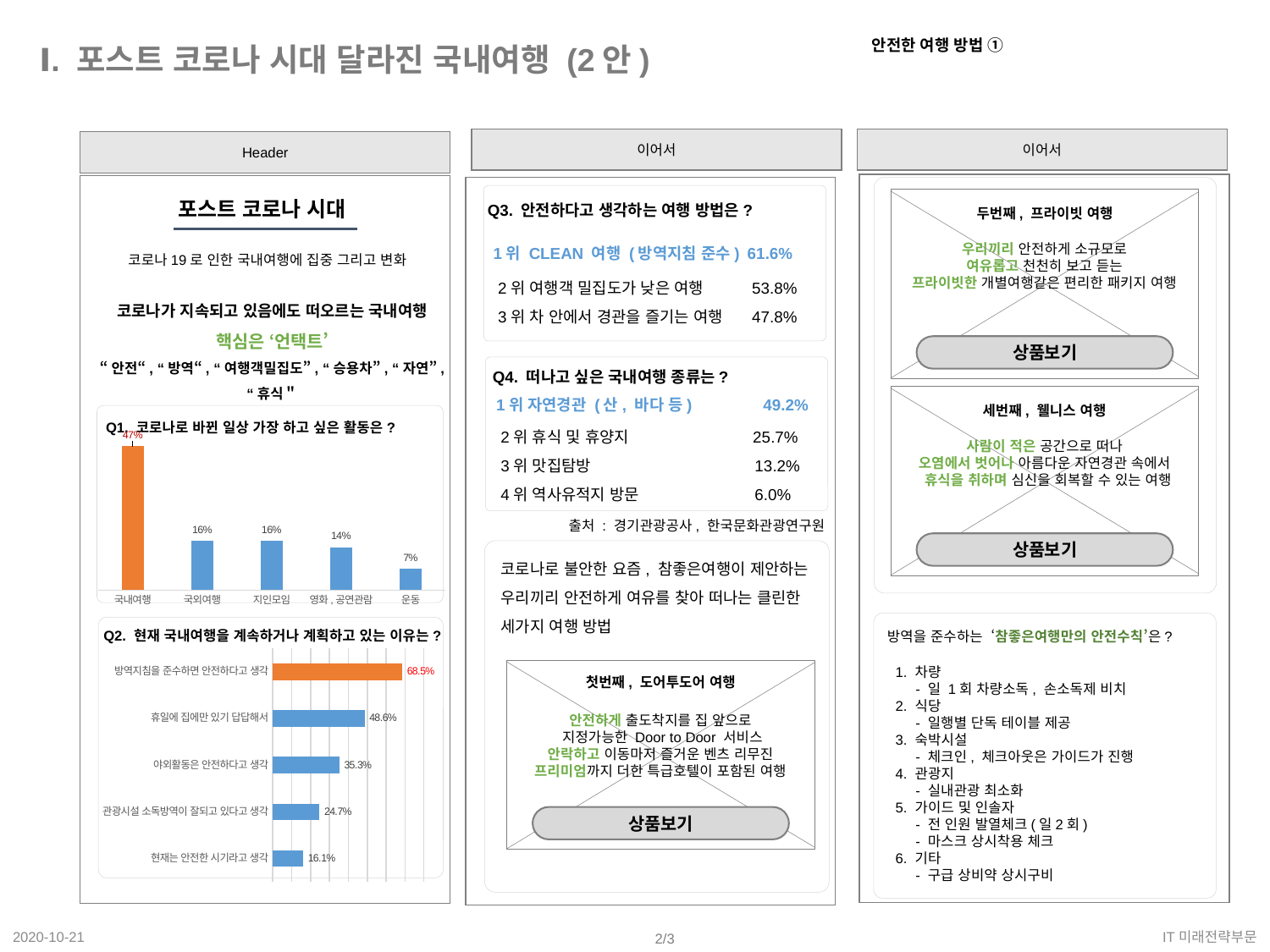

안전한 여행 방법 ①
Ⅰ. 포스트 코로나 시대 달라진 국내여행 (2안)
이어서
이어서
Header
집중 키워드
 “안전”, “방역“, “사람이 적은 지역“, “승용차”, “자연”, “휴식”

집중 키워드
 “안전”, “방역“, “사람이

두번째, 프라이빗 여행
상품보기
우리끼리 안전하게 소규모로
여유롭고 천천히 보고 듣는
프라이빗한 개별여행같은 편리한 패키지 여행
포스트 코로나 시대
Q3. 안전하다고 생각하는 여행 방법은?
1위 CLEAN 여행 (방역지침 준수)	61.6%
코로나19로 인한 국내여행에 집중 그리고 변화
2위 여행객 밀집도가 낮은 여행	53.8%
3위 차 안에서 경관을 즐기는 여행	47.8%
코로나가 지속되고 있음에도 떠오르는 국내여행
핵심은 ‘언택트’
“안전“, “방역“, “여행객밀집도”, “승용차”, “자연”, “휴식＂

Q4. 떠나고 싶은 국내여행 종류는?

세번째, 웰니스 여행
상품보기
사람이 적은 공간으로 떠나
오염에서 벗어나 아름다운 자연경관 속에서
 휴식을 취하며 심신을 회복할 수 있는 여행
1위 자연경관 (산, 바다 등)                49.2%

2위 휴식 및 휴양지                           25.7%
3위 맛집탐방                                    13.2%
4위 역사유적지 방문	6.0%
Q1. 코로나로 바뀐 일상 가장 하고 싶은 활동은?

### Chart

| Category | 응답율 |
|---|---|
| 국내여행 | 0.47 |
| 국외여행 | 0.16 |
| 지인모임 | 0.16 |
| 영화,공연관람 | 0.14 |
| 운동 | 0.07 |
출처 : 경기관광공사, 한국문화관광연구원

코로나로 불안한 요즘, 참좋은여행이 제안하는
우리끼리 안전하게 여유를 찾아 떠나는 클린한 세가지 여행 방법

방역을 준수하는  ‘참좋은여행만의 안전수칙’은?

Q2. 현재 국내여행을 계속하거나 계획하고 있는 이유는?

### Chart

| Category | 응답율 |
|---|---|
| 현재는 안전한 시기라고 생각 | 0.161 |
| 관광시설 소독방역이 잘되고 있다고 생각 | 0.247 |
| 야외활동은 안전하다고 생각 | 0.353 |
| 휴일에 집에만 있기 답답해서 | 0.486 |
| 방역지침을 준수하면 안전하다고 생각 | 0.685 |
1. 차량
     - 일 1회 차량소독, 손소독제 비치
2. 식당
     - 일행별 단독 테이블 제공
3. 숙박시설
     - 체크인, 체크아웃은 가이드가 진행
4. 관광지
     - 실내관광 최소화
5. 가이드 및 인솔자
     - 전 인원 발열체크(일2회)
     - 마스크 상시착용 체크
6. 기타
     - 구급 상비약 상시구비

첫번째, 도어투도어 여행
상품보기
안전하게 출도착지를 집 앞으로
 지정가능한 Door to Door 서비스
안락하고 이동마저 즐거운 벤츠 리무진
프리미엄까지 더한 특급호텔이 포함된 여행
2020-10-21
IT미래전략부문
2/3